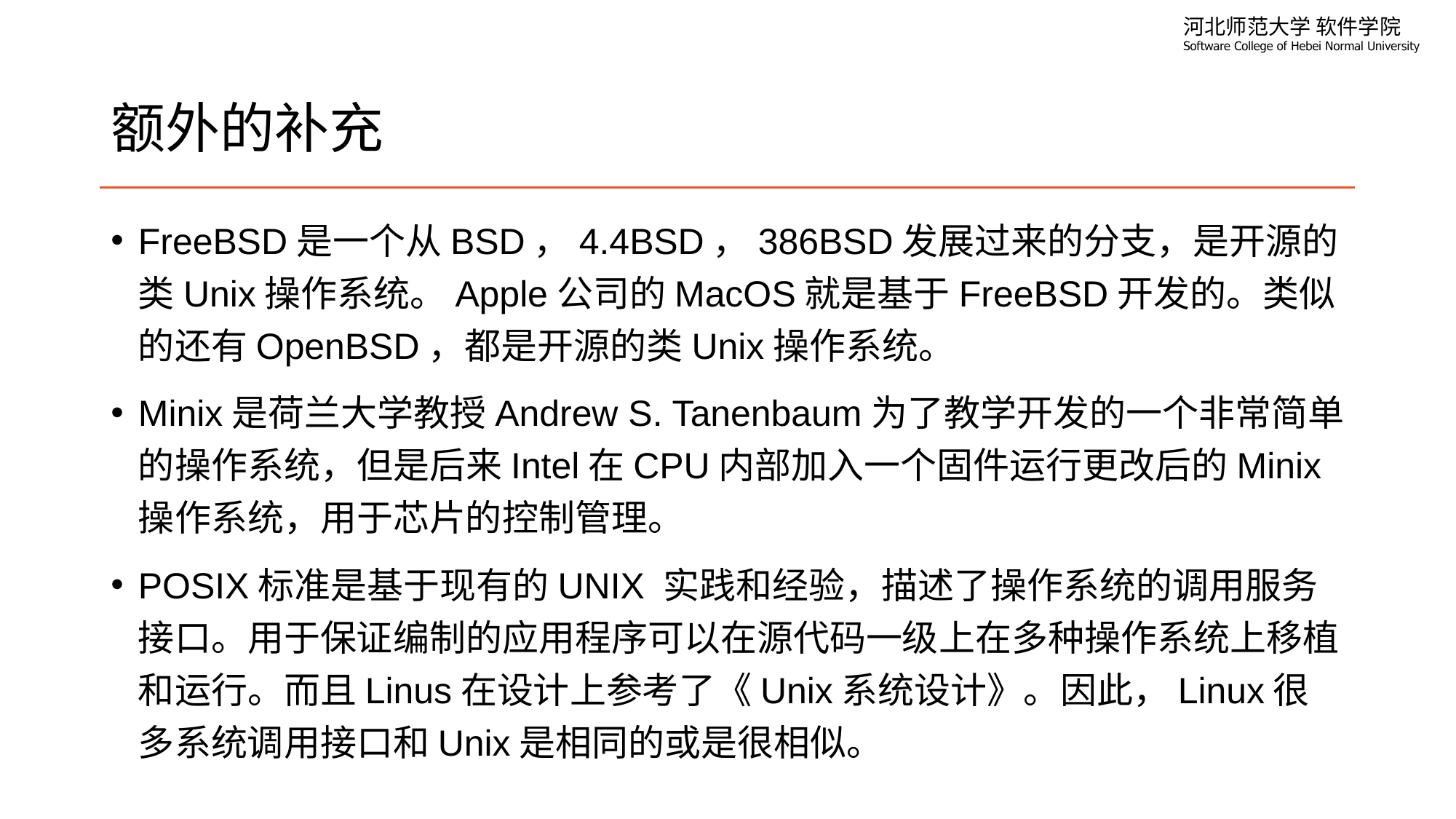

# 额外的补充
FreeBSD是一个从BSD，4.4BSD，386BSD发展过来的分支，是开源的类Unix操作系统。Apple公司的MacOS就是基于FreeBSD开发的。类似的还有OpenBSD，都是开源的类Unix操作系统。
Minix是荷兰大学教授Andrew S. Tanenbaum为了教学开发的一个非常简单的操作系统，但是后来Intel在CPU内部加入一个固件运行更改后的Minix操作系统，用于芯片的控制管理。
POSIX标准是基于现有的UNIX 实践和经验，描述了操作系统的调用服务接口。用于保证编制的应用程序可以在源代码一级上在多种操作系统上移植和运行。而且Linus在设计上参考了《Unix系统设计》。因此，Linux很多系统调用接口和Unix是相同的或是很相似。